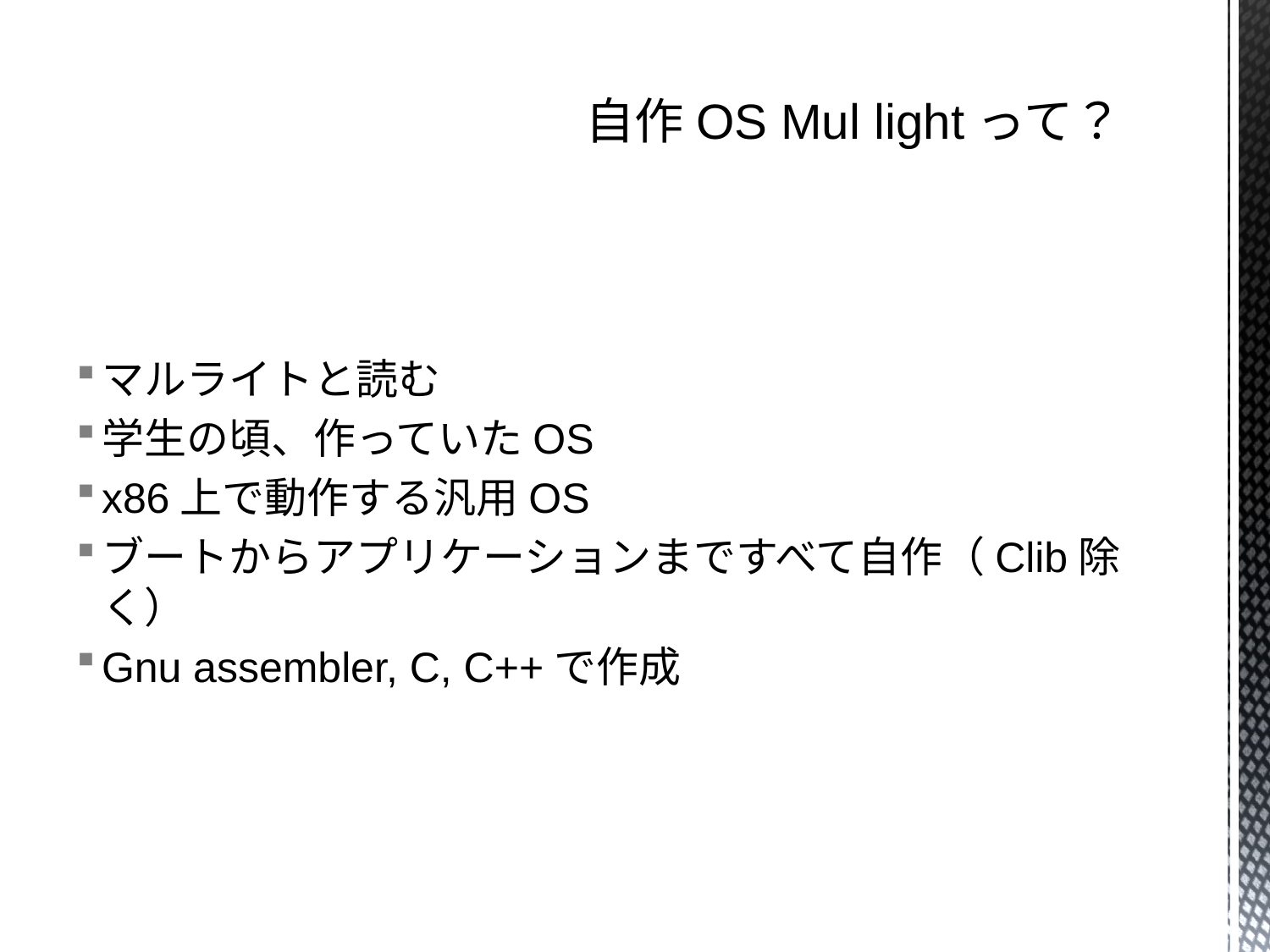

# 自作OS Mul lightって？
マルライトと読む
学生の頃、作っていたOS
x86上で動作する汎用OS
ブートからアプリケーションまですべて自作（Clib除く）
Gnu assembler, C, C++で作成